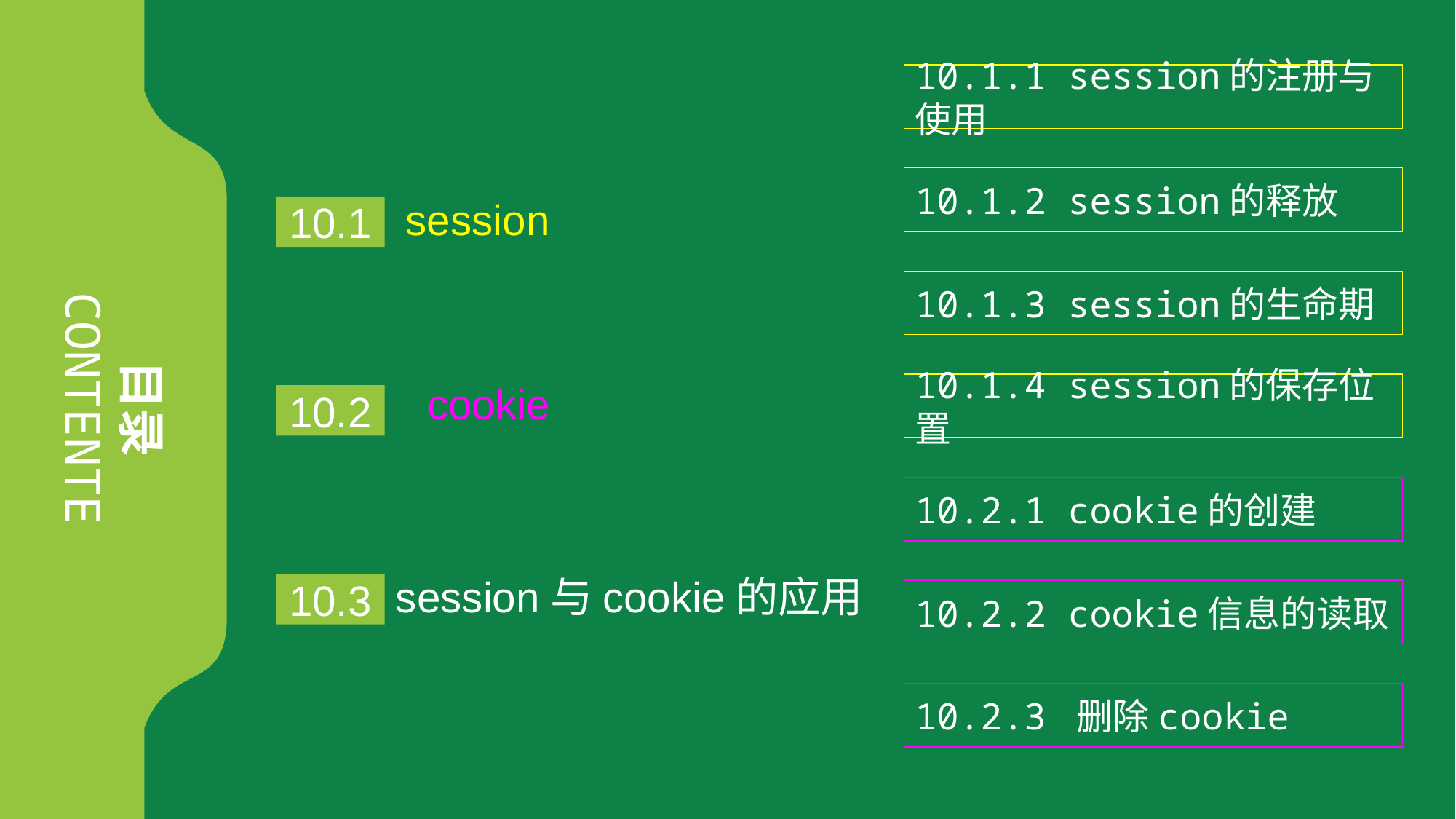

10.1.1 session的注册与使用
10.1.2 session的释放
session
10.1
10.1.3 session的生命期

目录
CONTENTE
cookie
10.1.4 session的保存位置
10.2
10.2.1 cookie的创建
session与cookie的应用
10.3
10.2.2 cookie信息的读取
10.2.3 删除cookie